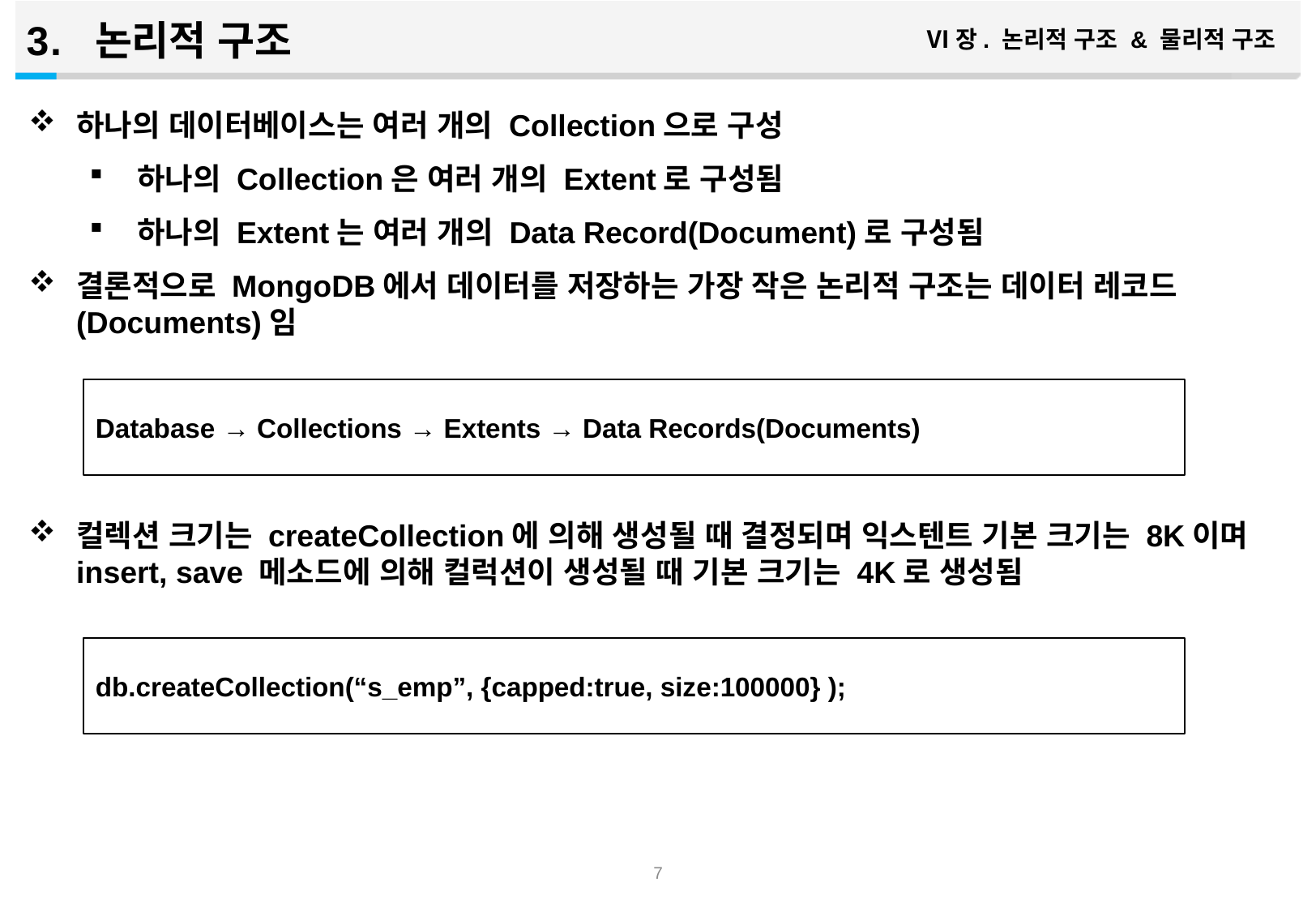

논리적 구조
Ⅵ장. 논리적 구조 & 물리적 구조
하나의 데이터베이스는 여러 개의 Collection으로 구성
하나의 Collection은 여러 개의 Extent로 구성됨
하나의 Extent는 여러 개의 Data Record(Document)로 구성됨
결론적으로 MongoDB에서 데이터를 저장하는 가장 작은 논리적 구조는 데이터 레코드(Documents)임

컬렉션 크기는 createCollection에 의해 생성될 때 결정되며 익스텐트 기본 크기는 8K이며 insert, save 메소드에 의해 컬럭션이 생성될 때 기본 크기는 4K로 생성됨
Database → Collections → Extents → Data Records(Documents)
db.createCollection(“s_emp”, {capped:true, size:100000} );
7